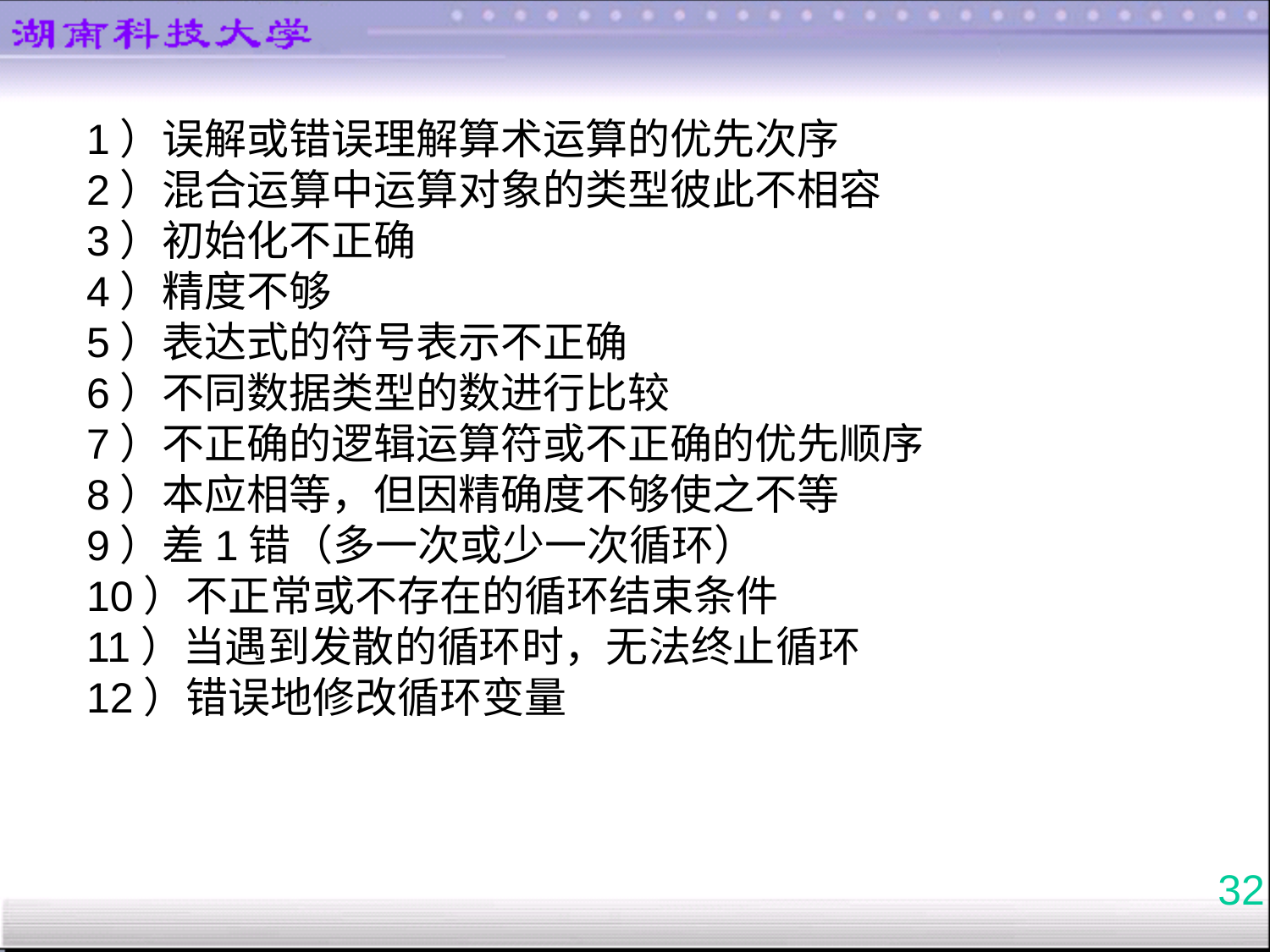

1）误解或错误理解算术运算的优先次序
2）混合运算中运算对象的类型彼此不相容
3）初始化不正确
4）精度不够
5）表达式的符号表示不正确
6）不同数据类型的数进行比较
7）不正确的逻辑运算符或不正确的优先顺序
8）本应相等，但因精确度不够使之不等
9）差1错（多一次或少一次循环）
10）不正常或不存在的循环结束条件
11）当遇到发散的循环时，无法终止循环
12）错误地修改循环变量
32